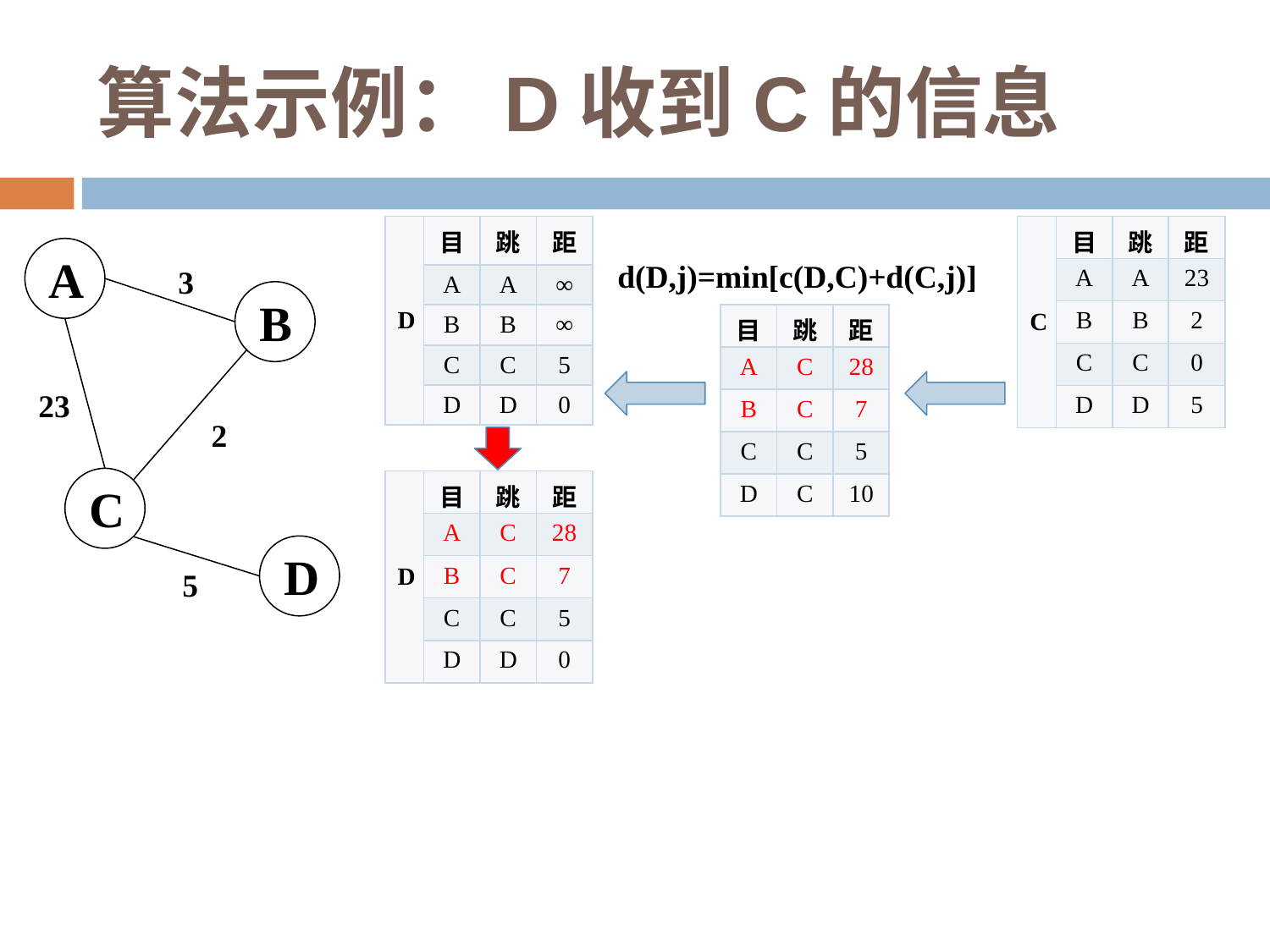

# 算法示例：D收到C的信息
| D | 目 | 跳 | 距 |
| --- | --- | --- | --- |
|  | A | A | ∞ |
|  | B | B | ∞ |
|  | C | C | 5 |
|  | D | D | 0 |
| C | 目 | 跳 | 距 |
| --- | --- | --- | --- |
|  | A | A | 23 |
|  | B | B | 2 |
|  | C | C | 0 |
|  | D | D | 5 |
A
3
B
23
2
C
D
5
d(D,j)=min[c(D,C)+d(C,j)]
| 目 | 跳 | 距 |
| --- | --- | --- |
| A | C | 28 |
| B | C | 7 |
| C | C | 5 |
| D | C | 10 |

| D | 目 | 跳 | 距 |
| --- | --- | --- | --- |
|  | A | C | 28 |
|  | B | C | 7 |
|  | C | C | 5 |
|  | D | D | 0 |